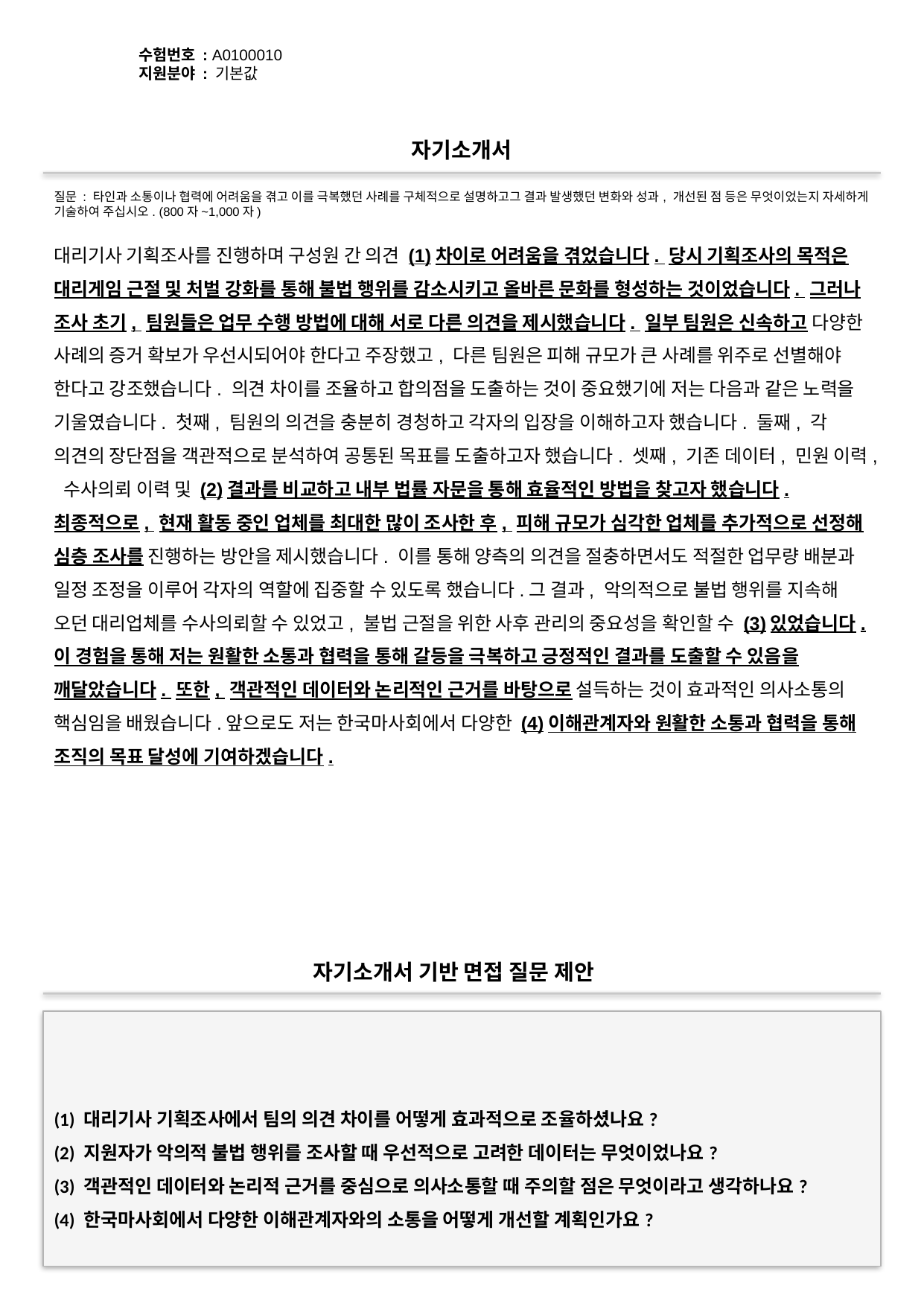

수험번호 : A0100010
지원분야 : 기본값
#

자기소개서

질문 : 타인과 소통이나 협력에 어려움을 겪고 이를 극복했던 사례를 구체적으로 설명하고그 결과 발생했던 변화와 성과, 개선된 점 등은 무엇이었는지 자세하게 기술하여 주십시오. (800자~1,000자)

대리기사 기획조사를 진행하며 구성원 간 의견 (1)차이로 어려움을 겪었습니다. 당시 기획조사의 목적은 대리게임 근절 및 처벌 강화를 통해 불법 행위를 감소시키고 올바른 문화를 형성하는 것이었습니다. 그러나 조사 초기, 팀원들은 업무 수행 방법에 대해 서로 다른 의견을 제시했습니다. 일부 팀원은 신속하고 다양한 사례의 증거 확보가 우선시되어야 한다고 주장했고, 다른 팀원은 피해 규모가 큰 사례를 위주로 선별해야 한다고 강조했습니다. 의견 차이를 조율하고 합의점을 도출하는 것이 중요했기에 저는 다음과 같은 노력을 기울였습니다. 첫째, 팀원의 의견을 충분히 경청하고 각자의 입장을 이해하고자 했습니다. 둘째, 각 의견의 장단점을 객관적으로 분석하여 공통된 목표를 도출하고자 했습니다. 셋째, 기존 데이터, 민원 이력, 수사의뢰 이력 및 (2)결과를 비교하고 내부 법률 자문을 통해 효율적인 방법을 찾고자 했습니다. 최종적으로, 현재 활동 중인 업체를 최대한 많이 조사한 후, 피해 규모가 심각한 업체를 추가적으로 선정해 심층 조사를 진행하는 방안을 제시했습니다. 이를 통해 양측의 의견을 절충하면서도 적절한 업무량 배분과 일정 조정을 이루어 각자의 역할에 집중할 수 있도록 했습니다.그 결과, 악의적으로 불법 행위를 지속해 오던 대리업체를 수사의뢰할 수 있었고, 불법 근절을 위한 사후 관리의 중요성을 확인할 수 (3)있었습니다. 이 경험을 통해 저는 원활한 소통과 협력을 통해 갈등을 극복하고 긍정적인 결과를 도출할 수 있음을 깨달았습니다. 또한, 객관적인 데이터와 논리적인 근거를 바탕으로 설득하는 것이 효과적인 의사소통의 핵심임을 배웠습니다.앞으로도 저는 한국마사회에서 다양한 (4)이해관계자와 원활한 소통과 협력을 통해 조직의 목표 달성에 기여하겠습니다.

자기소개서 기반 면접 질문 제안

(1) 대리기사 기획조사에서 팀의 의견 차이를 어떻게 효과적으로 조율하셨나요?
(2) 지원자가 악의적 불법 행위를 조사할 때 우선적으로 고려한 데이터는 무엇이었나요?
(3) 객관적인 데이터와 논리적 근거를 중심으로 의사소통할 때 주의할 점은 무엇이라고 생각하나요?
(4) 한국마사회에서 다양한 이해관계자와의 소통을 어떻게 개선할 계획인가요?